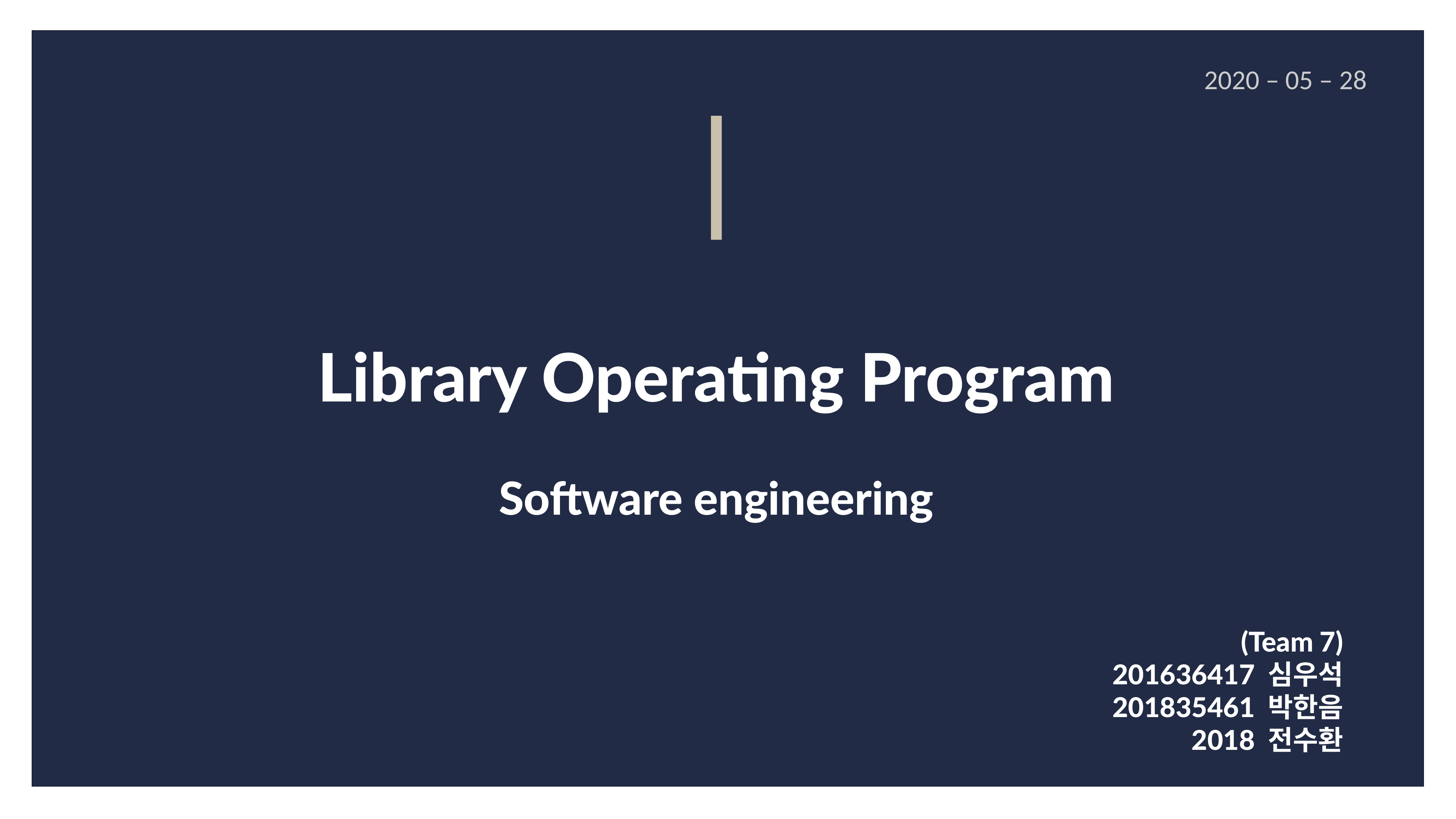

2020 – 05 – 28

Library Operating Program
Software engineering
(Team 7)
201636417 심우석
201835461 박한음
2018 전수환